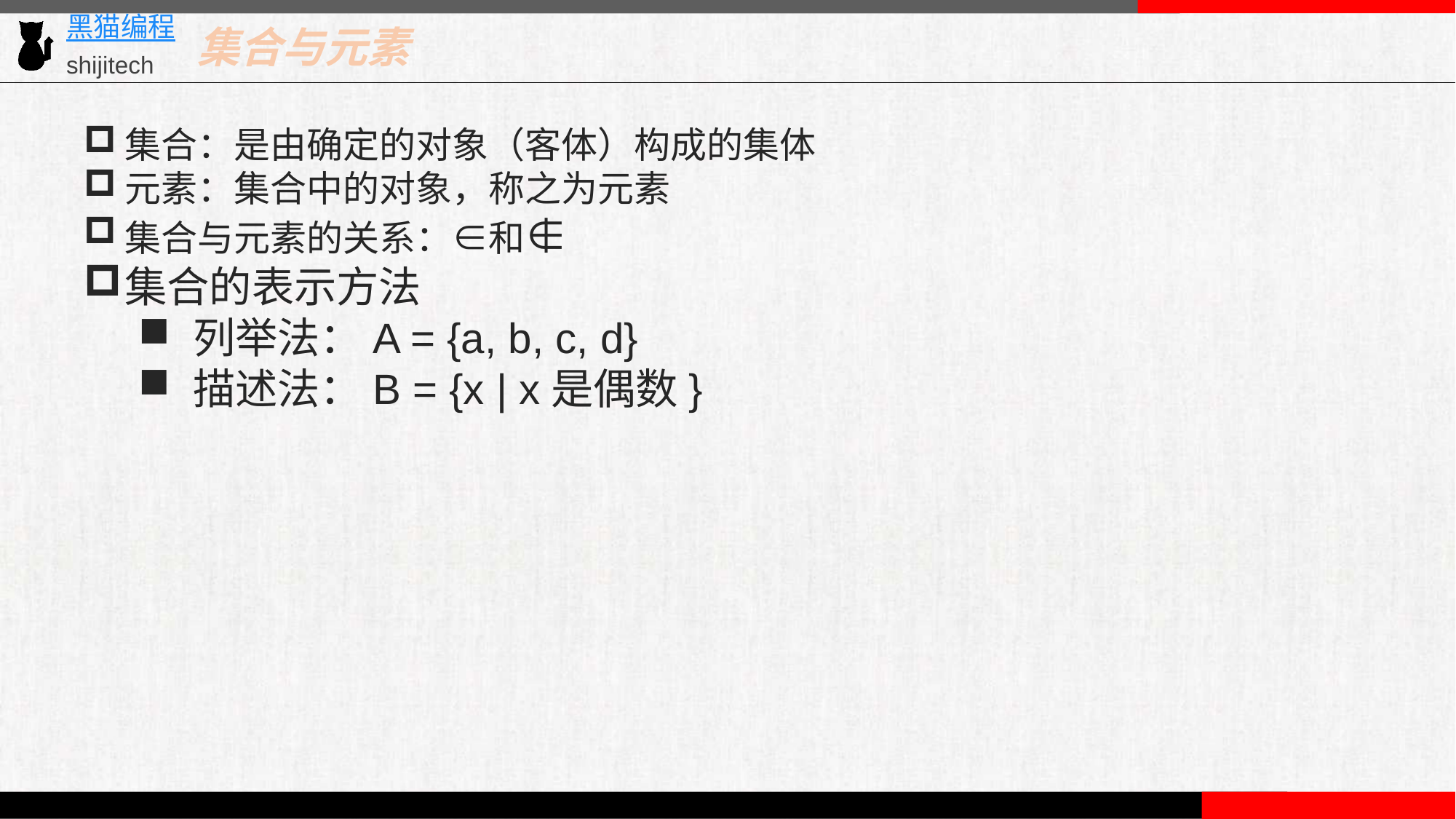

集合与元素
集合：是由确定的对象（客体）构成的集体
元素：集合中的对象，称之为元素
集合与元素的关系：∈和∉
集合的表示方法
列举法：A = {a, b, c, d}
描述法：B = {x | x是偶数}